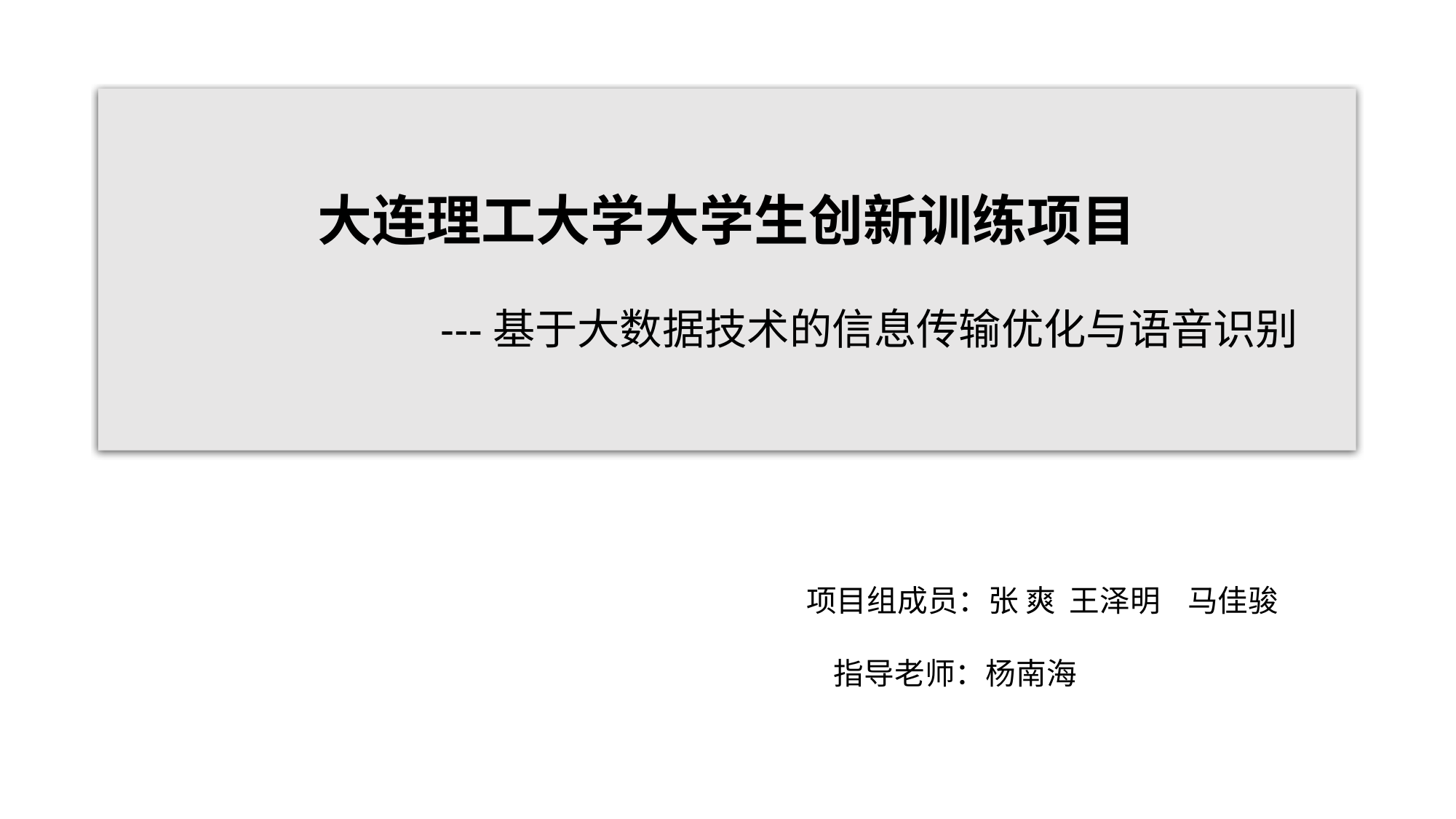

大连理工大学大学生创新训练项目

                        ---基于大数据技术的信息传输优化与语音识别

项目组成员：张 爽  王泽明    马佳骏

   指导老师：杨南海